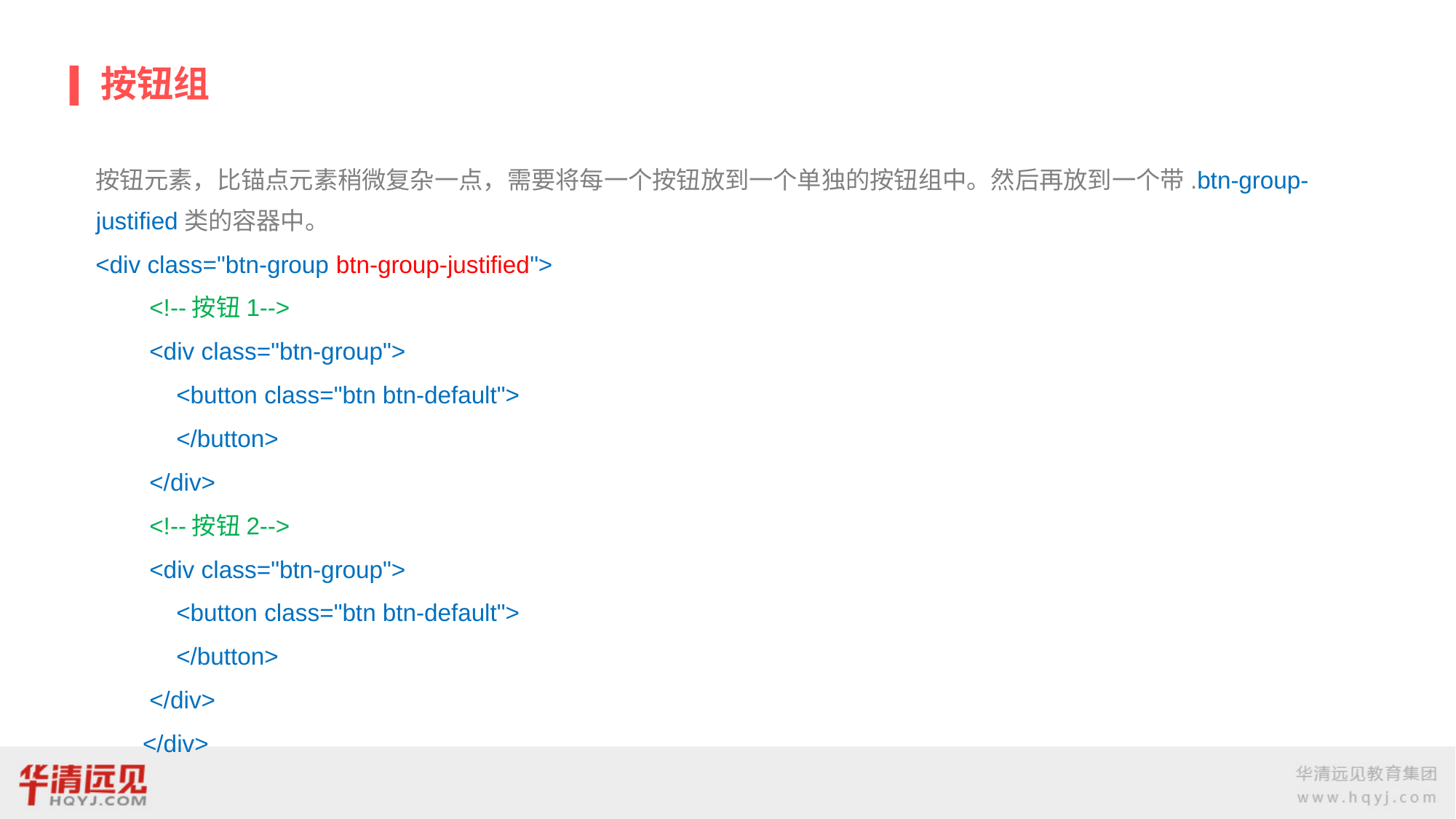

# 按钮组
按钮元素，比锚点元素稍微复杂一点，需要将每一个按钮放到一个单独的按钮组中。然后再放到一个带.btn-group-justified类的容器中。
<div class="btn-group btn-group-justified">
        <!--按钮1-->
        <div class="btn-group">
            <button class="btn btn-default">
            </button>
        </div>
        <!--按钮2-->
        <div class="btn-group">
            <button class="btn btn-default">
            </button>
        </div>
       </div>